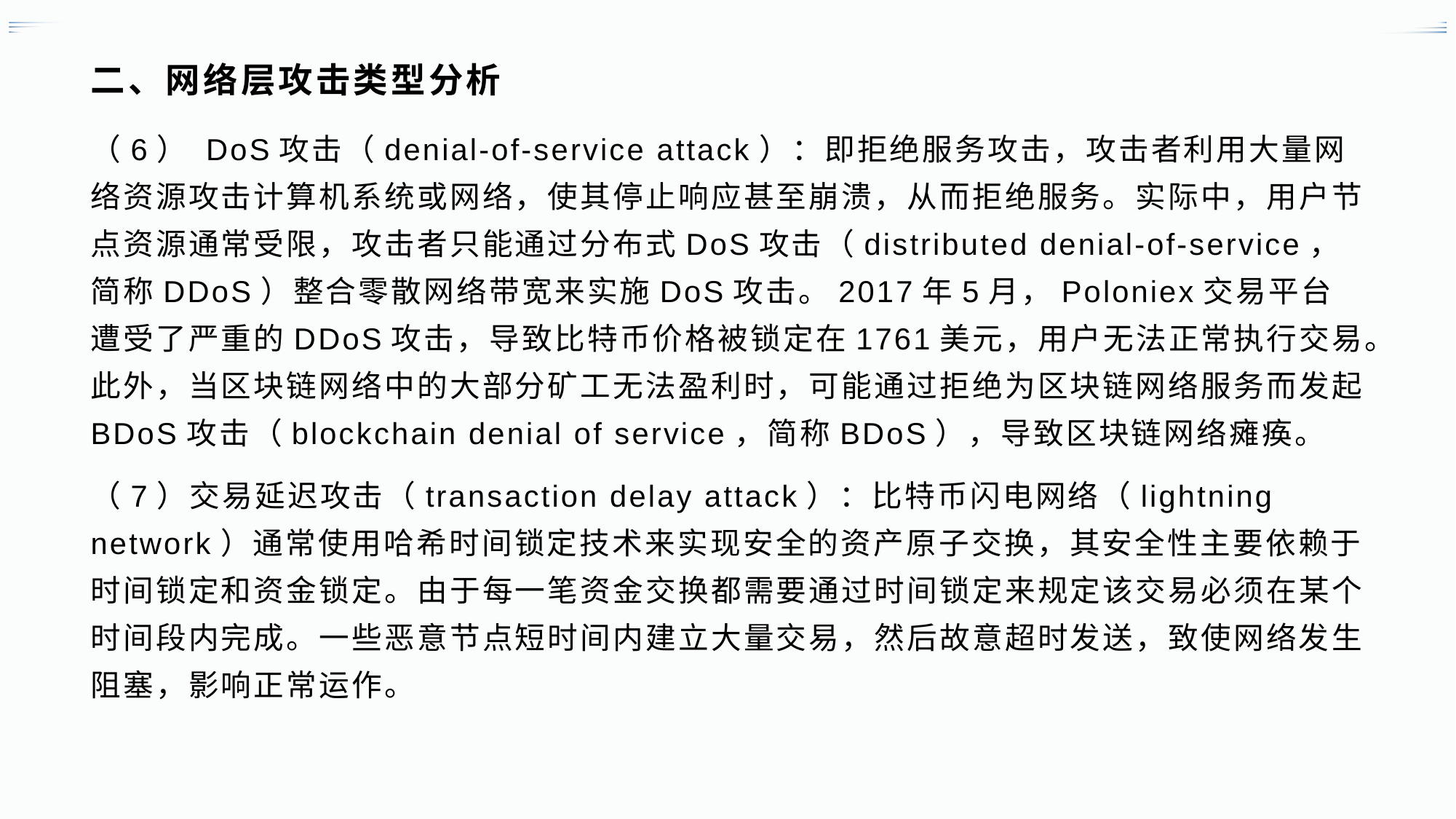

# 二、网络层攻击类型分析
（6） DoS攻击（denial-of-service attack）：即拒绝服务攻击，攻击者利用大量网络资源攻击计算机系统或网络，使其停止响应甚至崩溃，从而拒绝服务。实际中，用户节点资源通常受限，攻击者只能通过分布式DoS攻击（distributed denial-of-service，简称DDoS）整合零散网络带宽来实施DoS攻击。2017年5月，Poloniex交易平台遭受了严重的DDoS攻击，导致比特币价格被锁定在1761美元，用户无法正常执行交易。此外，当区块链网络中的大部分矿工无法盈利时，可能通过拒绝为区块链网络服务而发起BDoS攻击（blockchain denial of service，简称BDoS），导致区块链网络瘫痪。
（7）交易延迟攻击（transaction delay attack）：比特币闪电网络（lightning network）通常使用哈希时间锁定技术来实现安全的资产原子交换，其安全性主要依赖于时间锁定和资金锁定。由于每一笔资金交换都需要通过时间锁定来规定该交易必须在某个时间段内完成。一些恶意节点短时间内建立大量交易，然后故意超时发送，致使网络发生阻塞，影响正常运作。